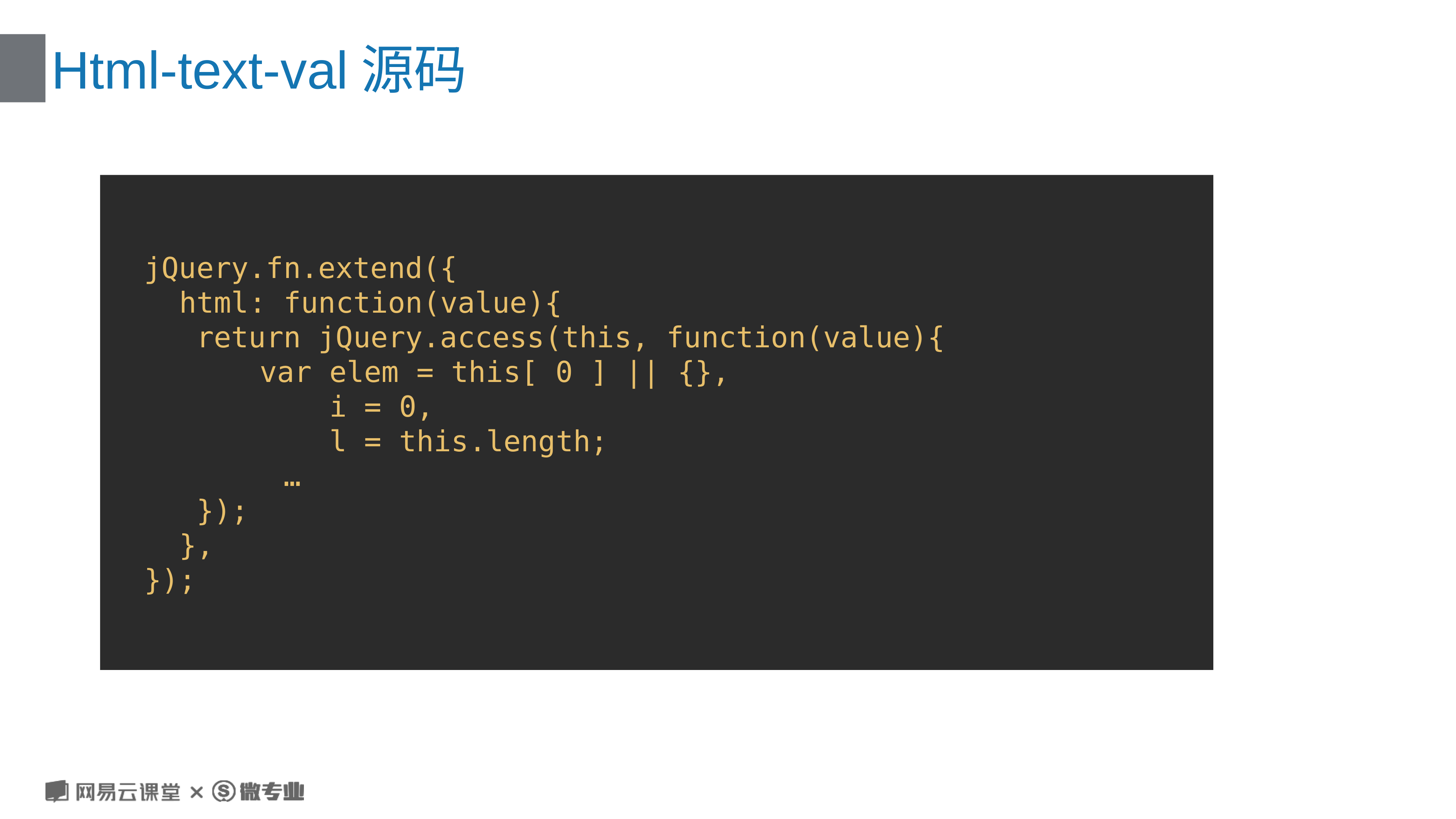

# Html-text-val源码
jQuery.fn.extend({
  html: function(value){
   return jQuery.access(this, function(value){
     	var elem = this[ 0 ] || {},
		    i = 0,
		    l = this.length;
        …
   });
  },
});